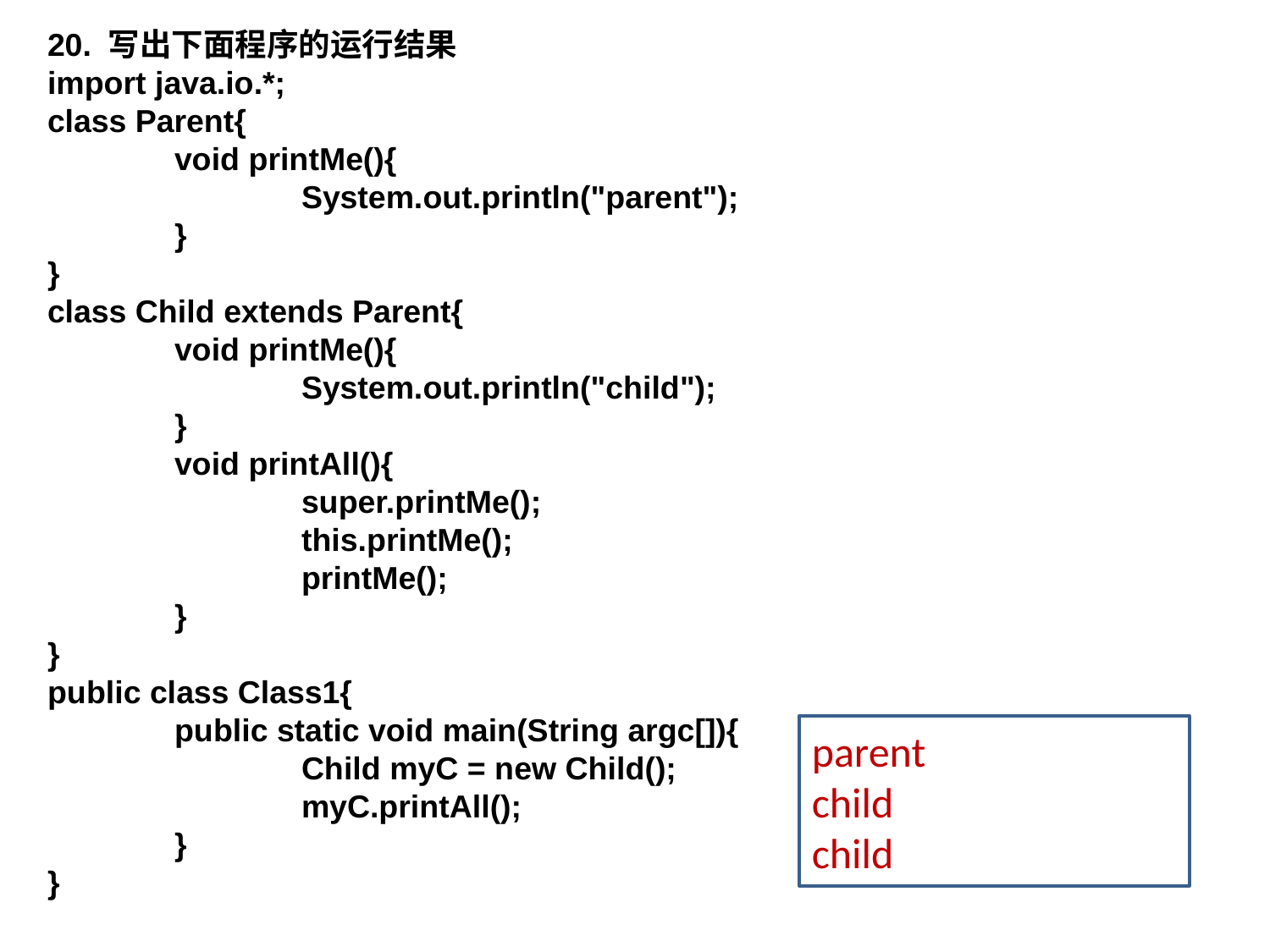

20. 写出下面程序的运行结果
import java.io.*;
class Parent{
	void printMe(){
		System.out.println("parent");
	}
}
class Child extends Parent{
	void printMe(){
		System.out.println("child");
	}
	void printAll(){
		super.printMe();
		this.printMe();
		printMe();
	}
}
public class Class1{
	public static void main(String argc[]){
		Child myC = new Child();
		myC.printAll();
	}
}
parent
child
child